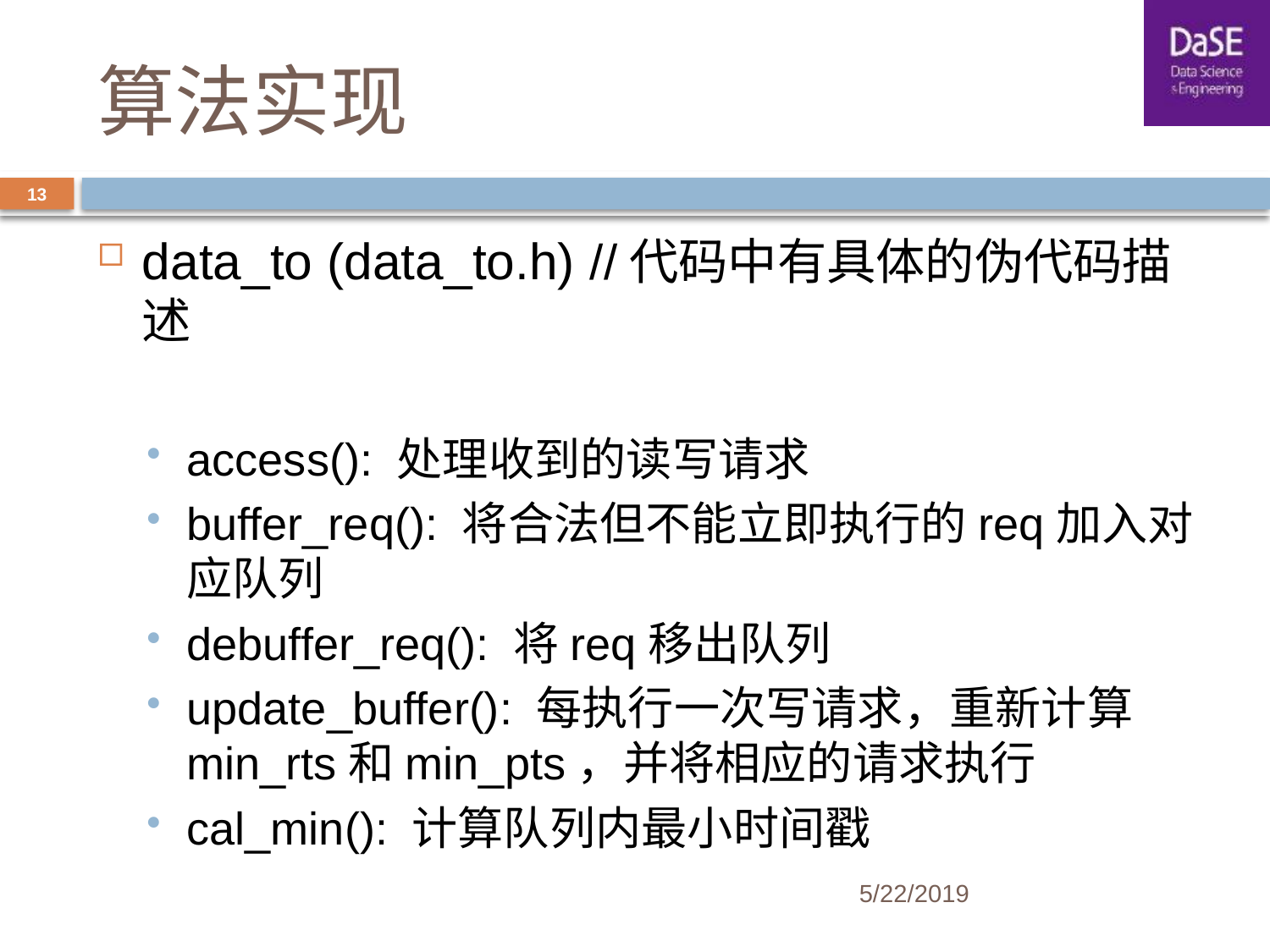

# 算法实现
13
data_to (data_to.h) //代码中有具体的伪代码描述

access(): 处理收到的读写请求
buffer_req(): 将合法但不能立即执行的req加入对应队列
debuffer_req(): 将req移出队列
update_buffer(): 每执行一次写请求，重新计算min_rts和min_pts，并将相应的请求执行
cal_min(): 计算队列内最小时间戳
5/22/2019